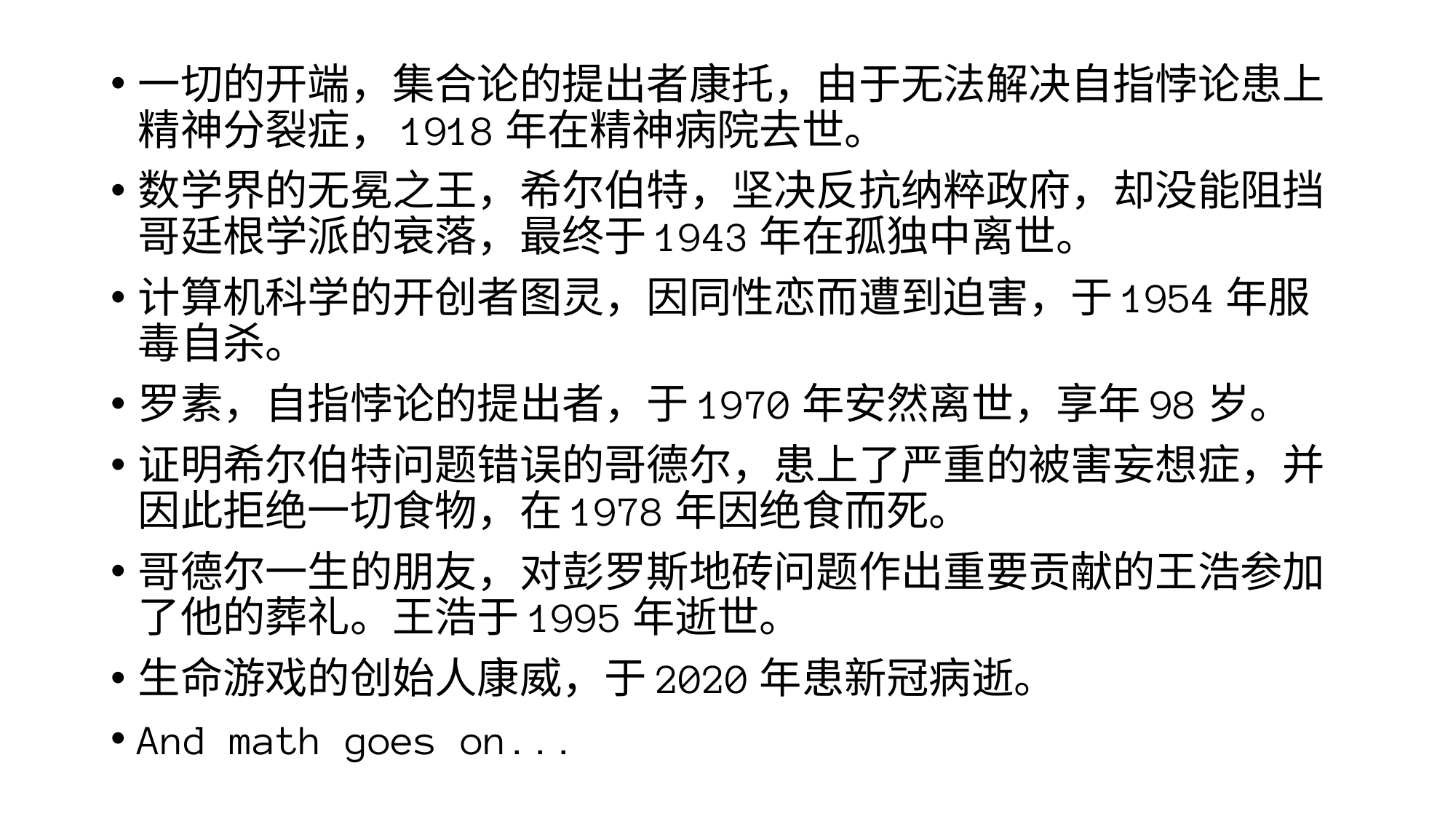

一切的开端，集合论的提出者康托，由于无法解决自指悖论患上精神分裂症，1918年在精神病院去世。
数学界的无冕之王，希尔伯特，坚决反抗纳粹政府，却没能阻挡哥廷根学派的衰落，最终于1943年在孤独中离世。
计算机科学的开创者图灵，因同性恋而遭到迫害，于1954年服毒自杀。
罗素，自指悖论的提出者，于1970年安然离世，享年98岁。
证明希尔伯特问题错误的哥德尔，患上了严重的被害妄想症，并因此拒绝一切食物，在1978年因绝食而死。
哥德尔一生的朋友，对彭罗斯地砖问题作出重要贡献的王浩参加了他的葬礼。王浩于1995年逝世。
生命游戏的创始人康威，于2020年患新冠病逝。
And math goes on...